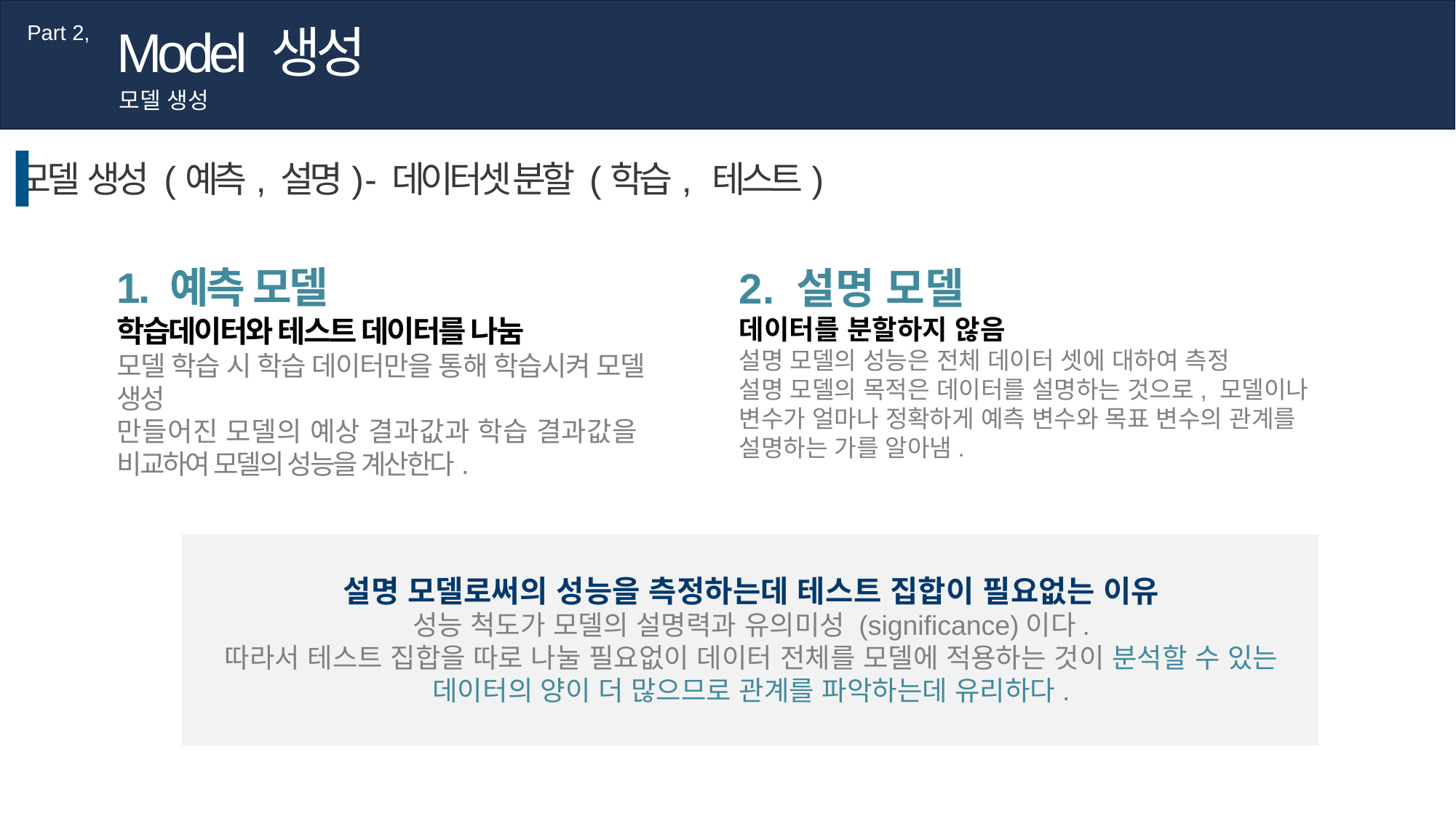

Model 생성
Part 2,
모델 생성

모델  생성 (예측, 설명) - 데이터셋 분할 (학습,  테스트)
1. 예측 모델
학습데이터와 테스트 데이터를 나눔
모델 학습 시 학습 데이터만을 통해 학습시켜 모델 생성
만들어진 모델의 예상 결과값과 학습 결과값을 비교하여 모델의 성능을 계산한다.
2. 설명 모델
데이터를 분할하지 않음
설명 모델의 성능은 전체 데이터 셋에 대하여 측정
설명 모델의 목적은 데이터를 설명하는 것으로, 모델이나 변수가 얼마나 정확하게 예측 변수와 목표 변수의 관계를 설명하는 가를 알아냄.

설명 모델로써의 성능을 측정하는데 테스트 집합이 필요없는 이유
성능 척도가 모델의 설명력과 유의미성 (significance)이다.
따라서 테스트 집합을 따로 나눌 필요없이 데이터 전체를 모델에 적용하는 것이 분석할 수 있는 데이터의 양이 더 많으므로 관계를 파악하는데 유리하다.